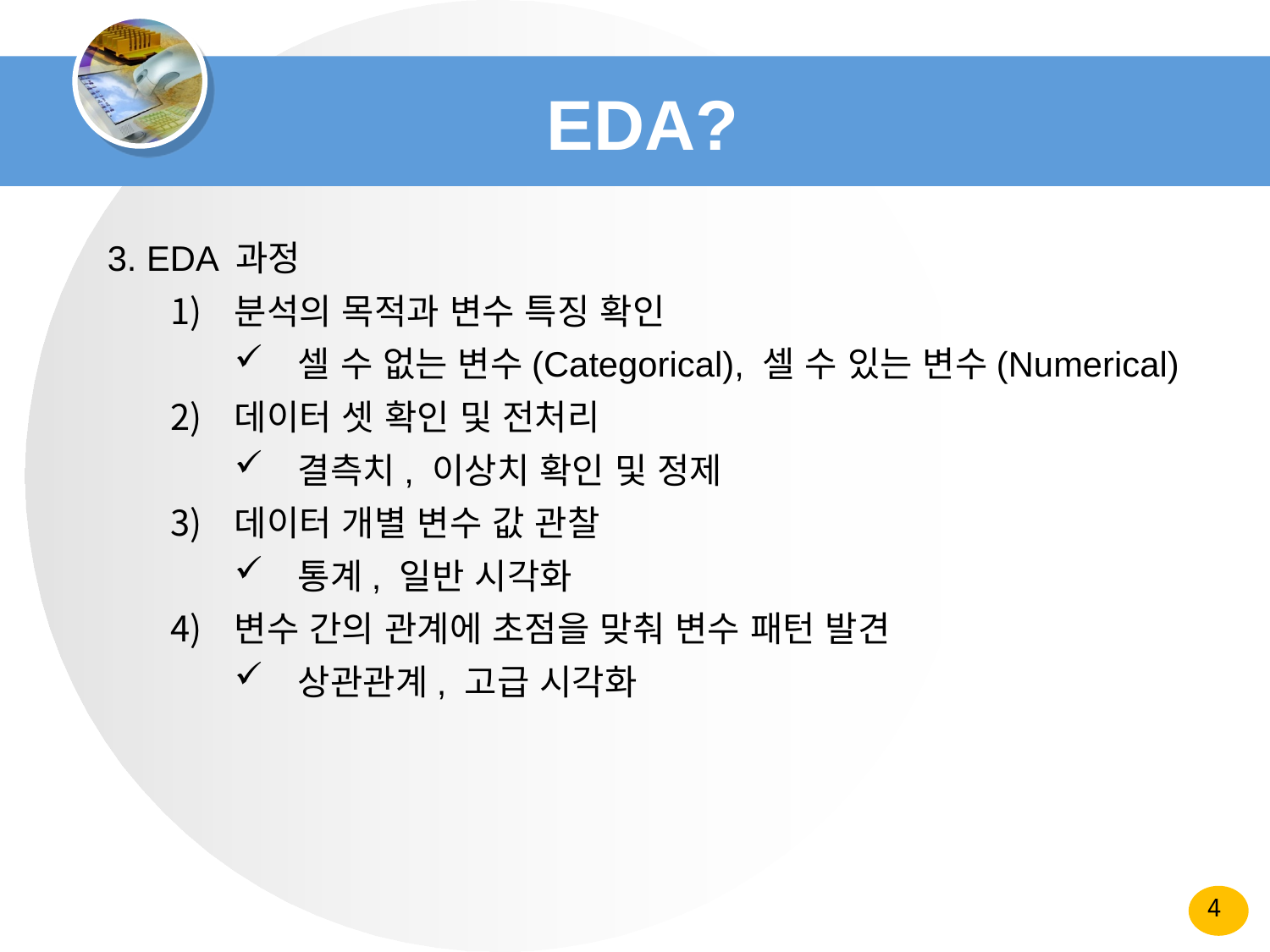

# EDA?
3. EDA 과정
분석의 목적과 변수 특징 확인
셀 수 없는 변수(Categorical), 셀 수 있는 변수(Numerical)
데이터 셋 확인 및 전처리
결측치, 이상치 확인 및 정제
데이터 개별 변수 값 관찰
통계, 일반 시각화
변수 간의 관계에 초점을 맞춰 변수 패턴 발견
상관관계, 고급 시각화
4